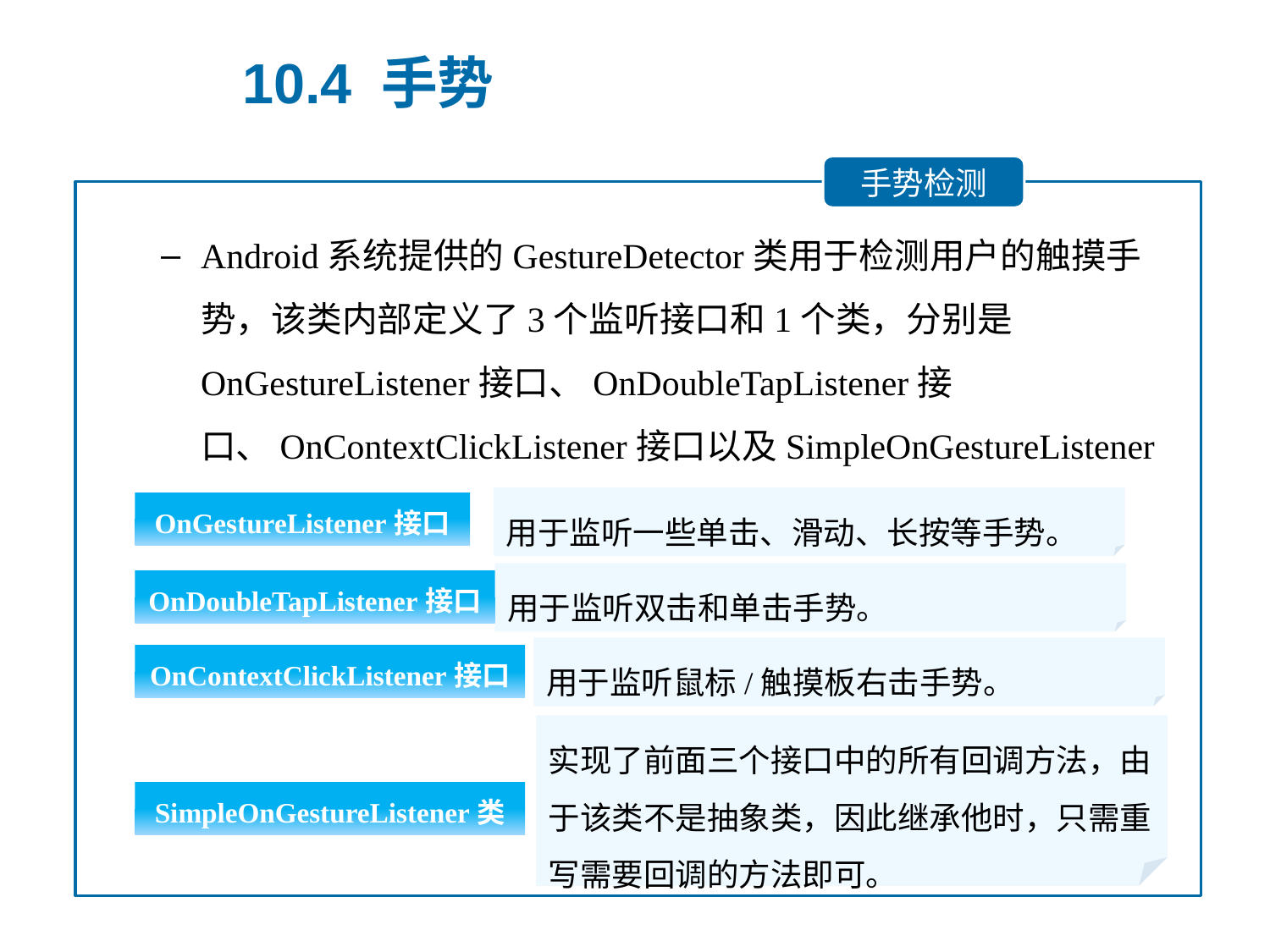

10.4 手势
手势检测

Android系统提供的GestureDetector类用于检测用户的触摸手势，该类内部定义了3个监听接口和1个类，分别是OnGestureListener接口、OnDoubleTapListener接口、OnContextClickListener接口以及SimpleOnGestureListener类。
用于监听一些单击、滑动、长按等手势。

OnGestureListener接口
用于监听双击和单击手势。

OnDoubleTapListener接口
用于监听鼠标/触摸板右击手势。

OnContextClickListener接口
实现了前面三个接口中的所有回调方法，由于该类不是抽象类，因此继承他时，只需重写需要回调的方法即可。

SimpleOnGestureListener类